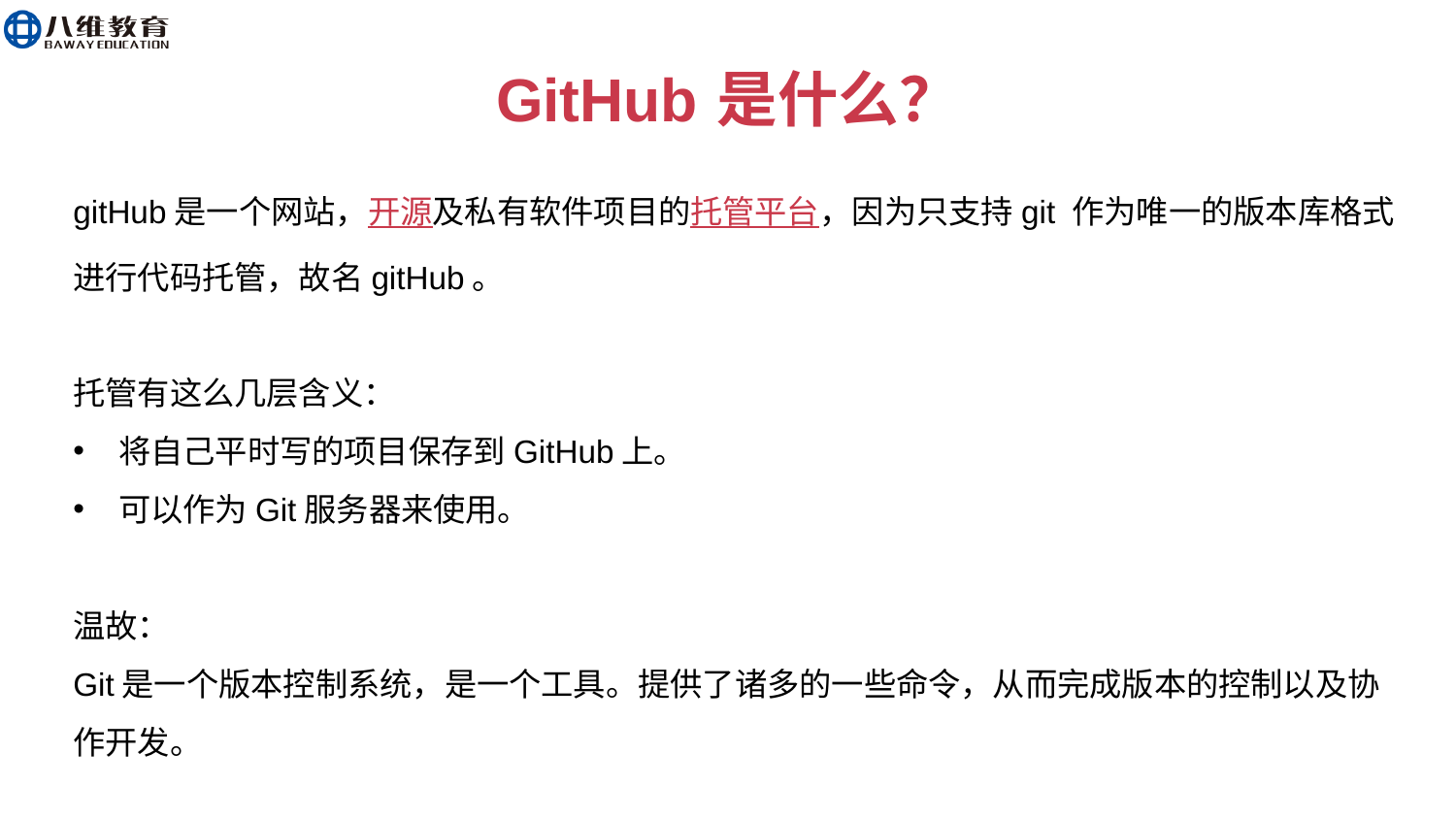

GitHub 是什么？

gitHub是一个网站，开源及私有软件项目的托管平台，因为只支持git 作为唯一的版本库格式进行代码托管，故名gitHub。

托管有这么几层含义：
将自己平时写的项目保存到GitHub上。
可以作为Git服务器来使用。

温故：
Git是一个版本控制系统，是一个工具。提供了诸多的一些命令，从而完成版本的控制以及协作开发。